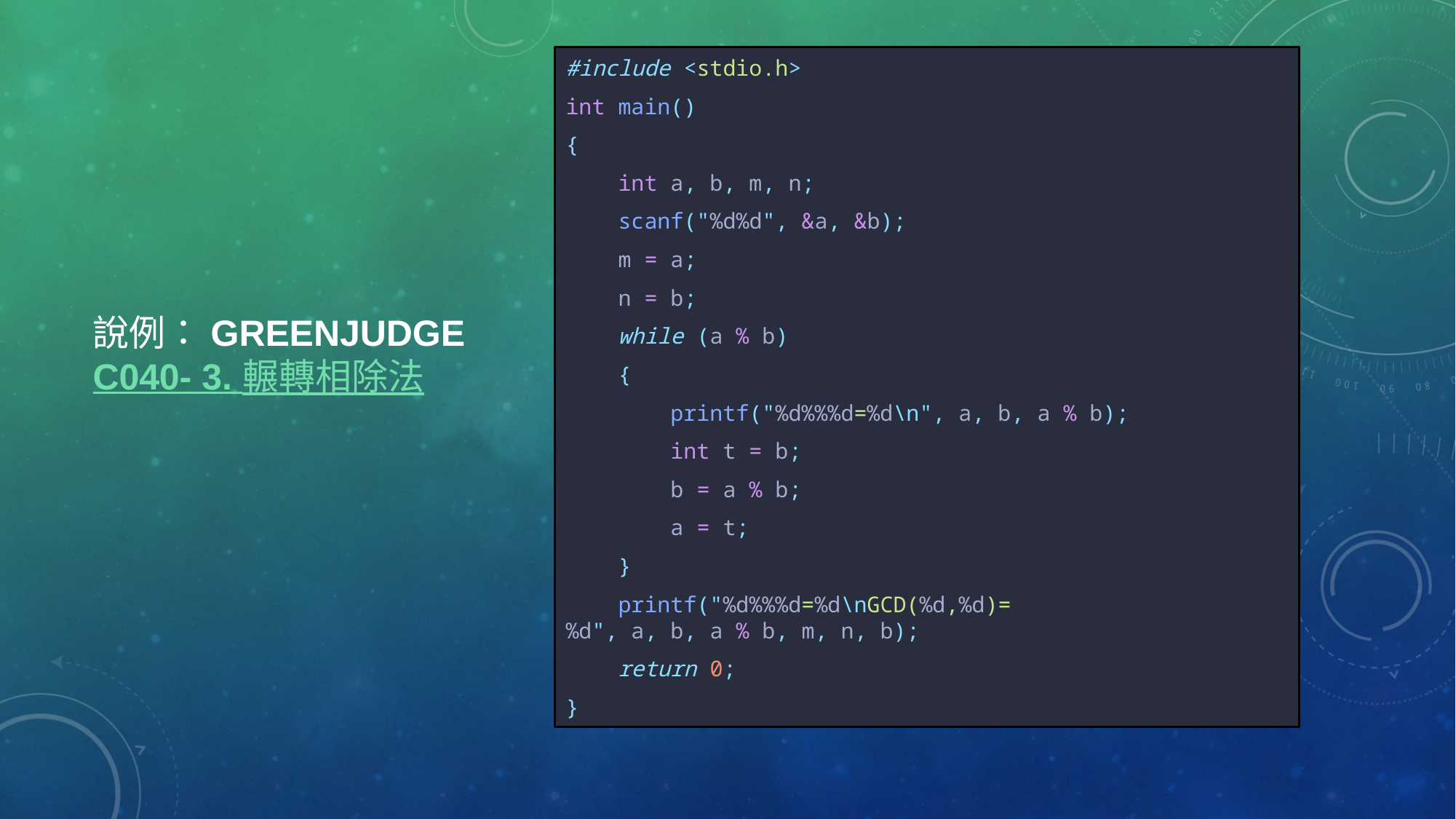

#include <stdio.h>
int main()
{
    int a, b, m, n;
    scanf("%d%d", &a, &b);
    m = a;
    n = b;
    while (a % b)
    {
        printf("%d%%%d=%d\n", a, b, a % b);
        int t = b;
        b = a % b;
        a = t;
    }
    printf("%d%%%d=%d\nGCD(%d,%d)=%d", a, b, a % b, m, n, b);
    return 0;
}
# 說例：GreenJudge c040- 3. 輾轉相除法